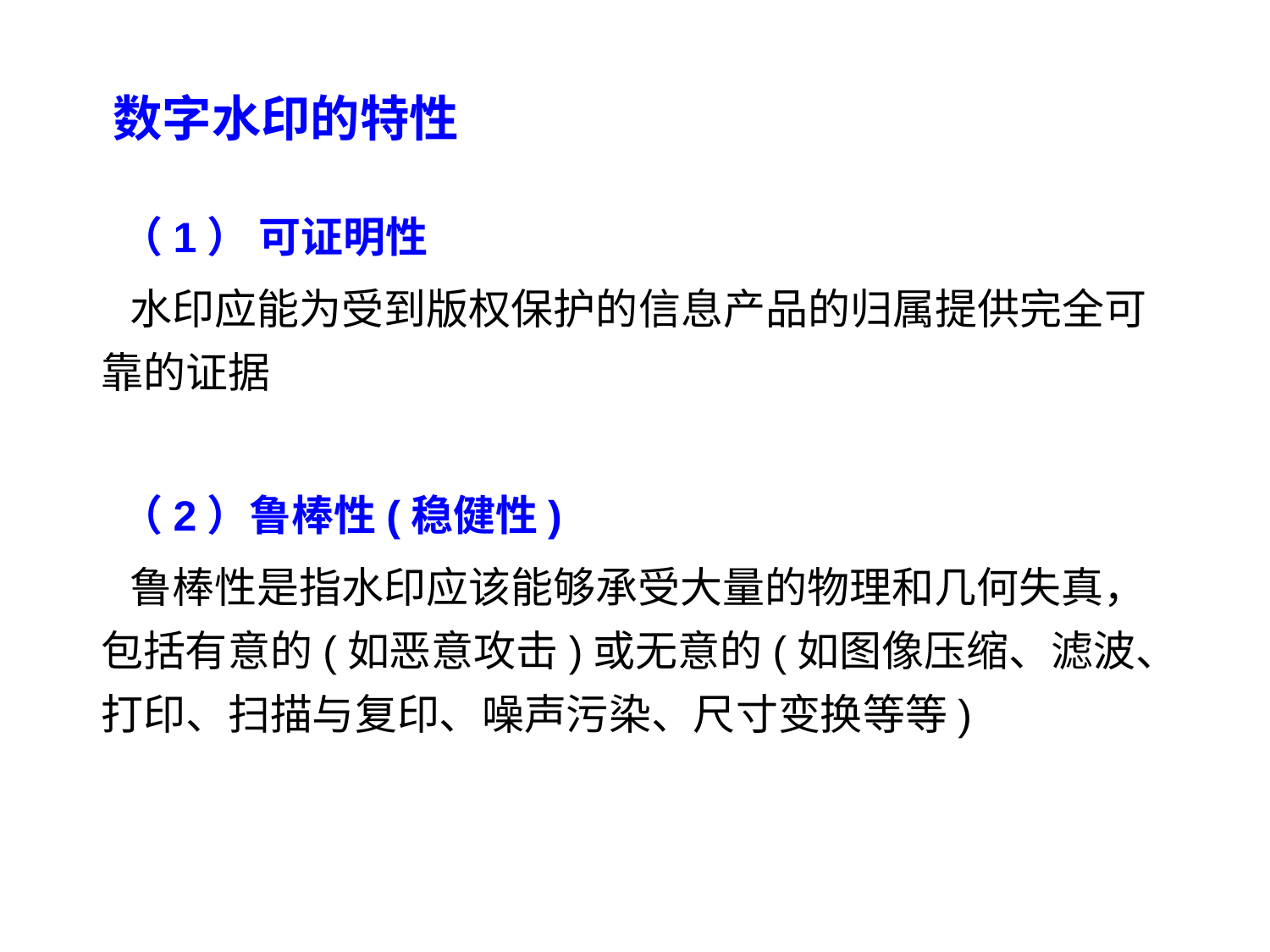

数字水印的特性
 （1） 可证明性
  水印应能为受到版权保护的信息产品的归属提供完全可靠的证据

 （2）鲁棒性(稳健性)
  鲁棒性是指水印应该能够承受大量的物理和几何失真，包括有意的(如恶意攻击)或无意的(如图像压缩、滤波、打印、扫描与复印、噪声污染、尺寸变换等等)